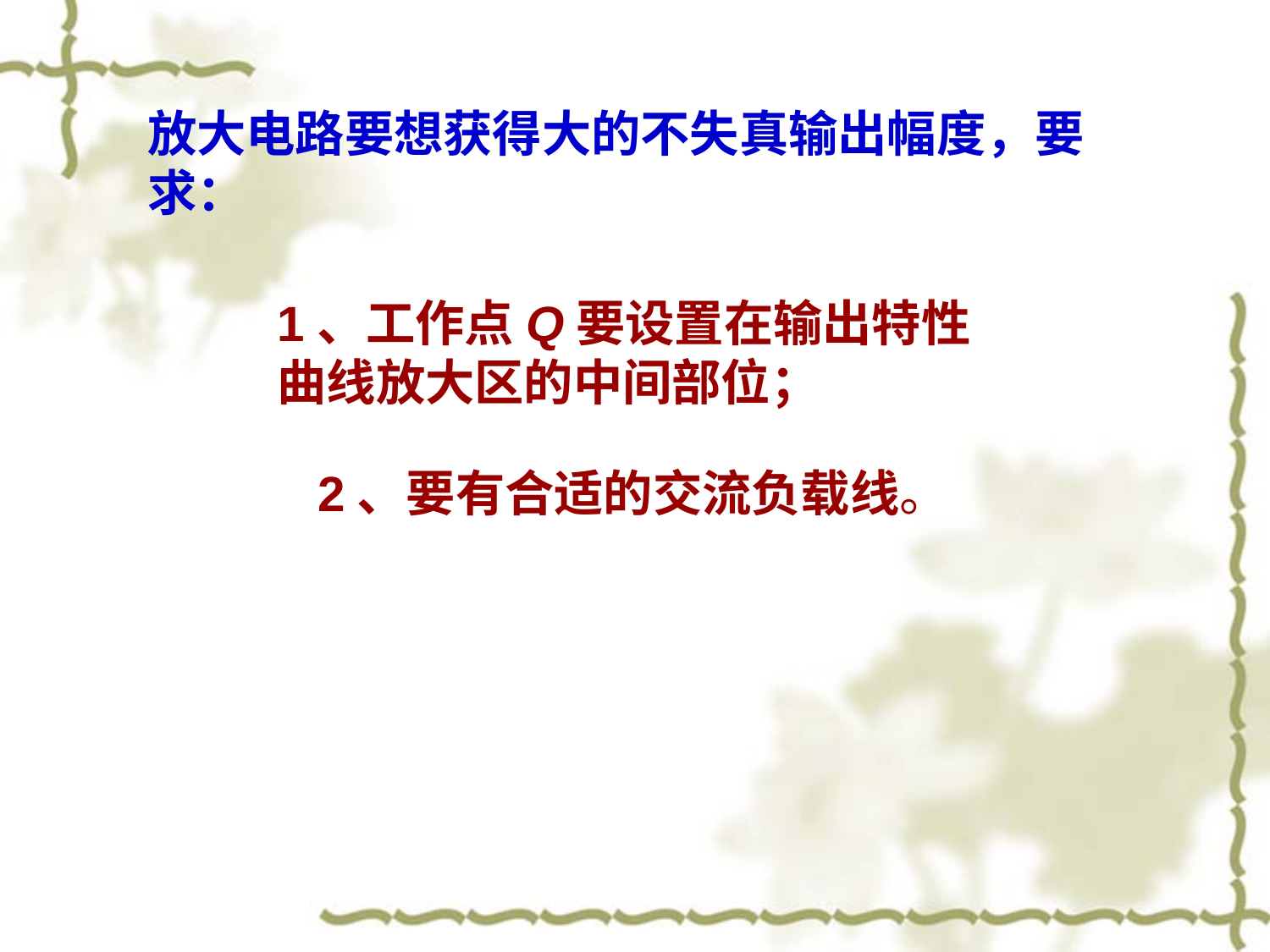

放大电路要想获得大的不失真输出幅度，要求：
1、工作点Q要设置在输出特性曲线放大区的中间部位；
2、要有合适的交流负载线。
32